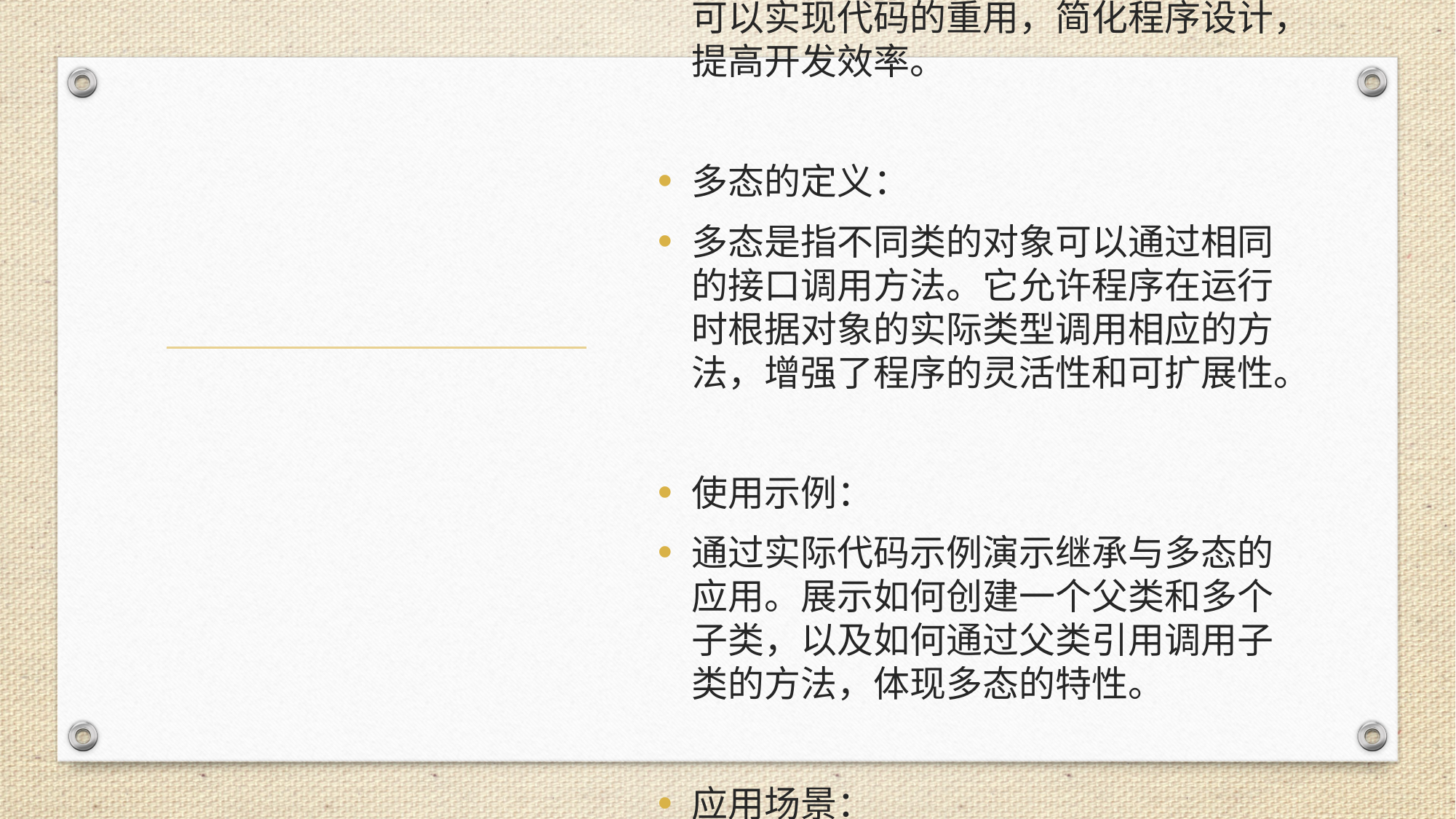

继承的概念：
继承是面向对象编程的核心特性之一，允许一个类（子类）继承另一个类（父类）的属性和方法。通过继承，可以实现代码的重用，简化程序设计，提高开发效率。

多态的定义：
多态是指不同类的对象可以通过相同的接口调用方法。它允许程序在运行时根据对象的实际类型调用相应的方法，增强了程序的灵活性和可扩展性。

使用示例：
通过实际代码示例演示继承与多态的应用。展示如何创建一个父类和多个子类，以及如何通过父类引用调用子类的方法，体现多态的特性。

应用场景：
继承与多态在软件开发中广泛应用，如框架设计、插件系统等。它们帮助开发者构建可维护、可扩展的代码结构，适应不断变化的需求。
#